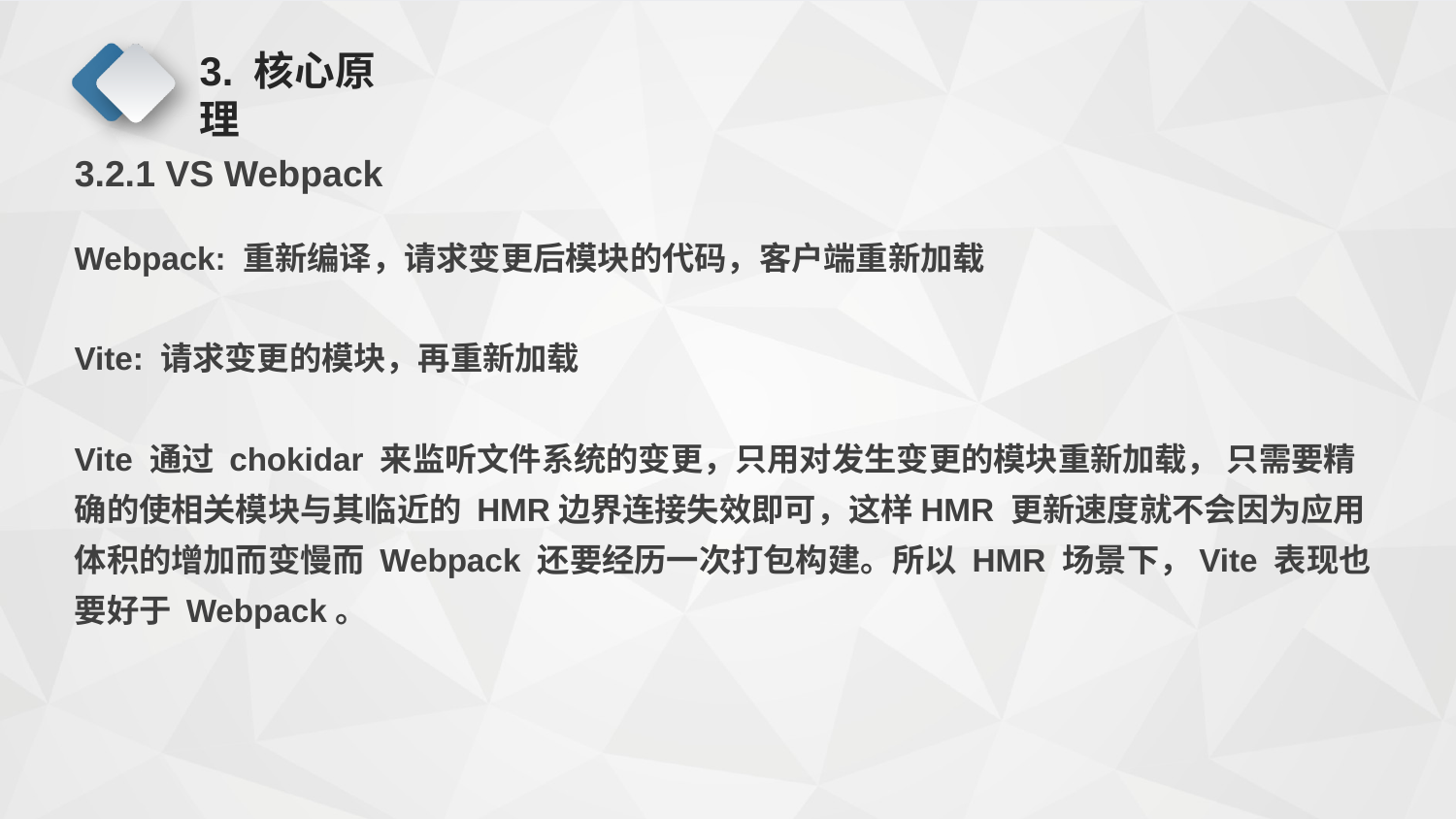

# 3. 核心原理
3.2.1 VS Webpack
Webpack: 重新编译，请求变更后模块的代码，客户端重新加载

Vite: 请求变更的模块，再重新加载

Vite 通过 chokidar 来监听文件系统的变更，只用对发生变更的模块重新加载， 只需要精确的使相关模块与其临近的 HMR边界连接失效即可，这样HMR 更新速度就不会因为应用体积的增加而变慢而 Webpack 还要经历一次打包构建。所以 HMR 场景下，Vite 表现也要好于 Webpack。